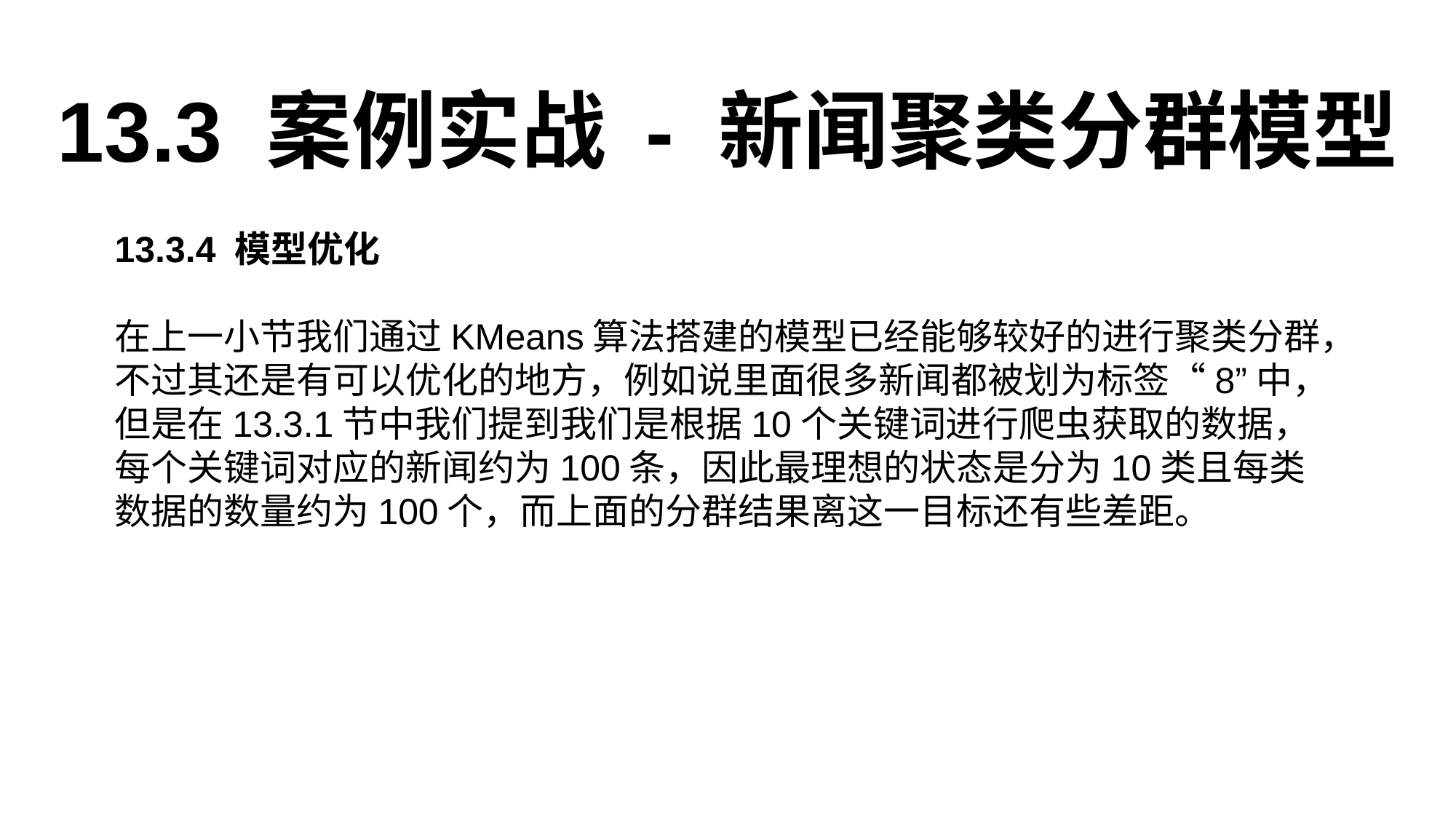

13.3 案例实战 - 新闻聚类分群模型
13.3.4 模型优化

在上一小节我们通过KMeans算法搭建的模型已经能够较好的进行聚类分群，不过其还是有可以优化的地方，例如说里面很多新闻都被划为标签“8”中，但是在13.3.1节中我们提到我们是根据10个关键词进行爬虫获取的数据，每个关键词对应的新闻约为100条，因此最理想的状态是分为10类且每类数据的数量约为100个，而上面的分群结果离这一目标还有些差距。